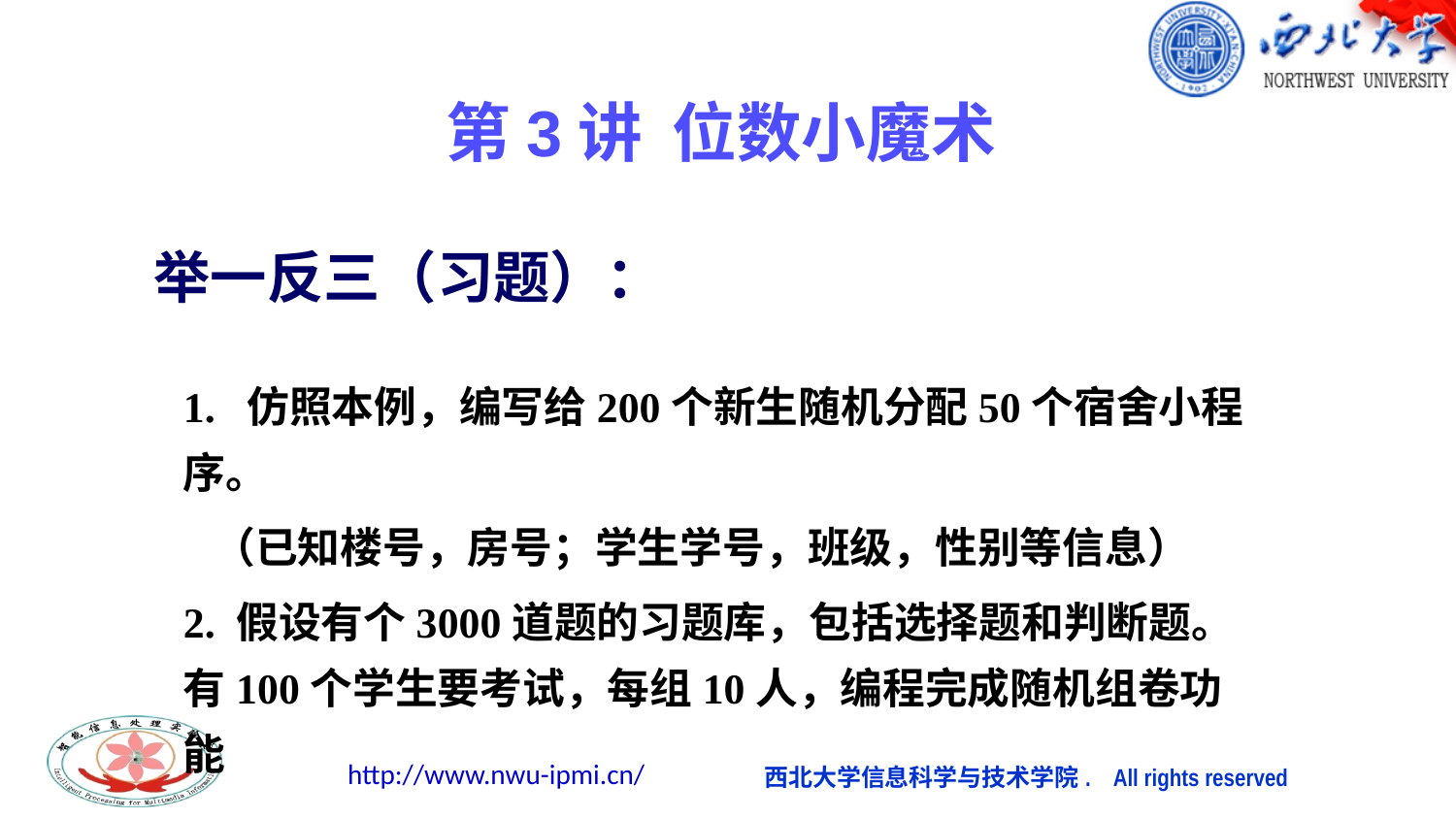

# 第3讲  位数小魔术
举一反三（习题）：
1.  仿照本例，编写给200个新生随机分配50个宿舍小程序。
  （已知楼号，房号；学生学号，班级，性别等信息）
2. 假设有个3000道题的习题库，包括选择题和判断题。有100个学生要考试，每组10人，编程完成随机组卷功能